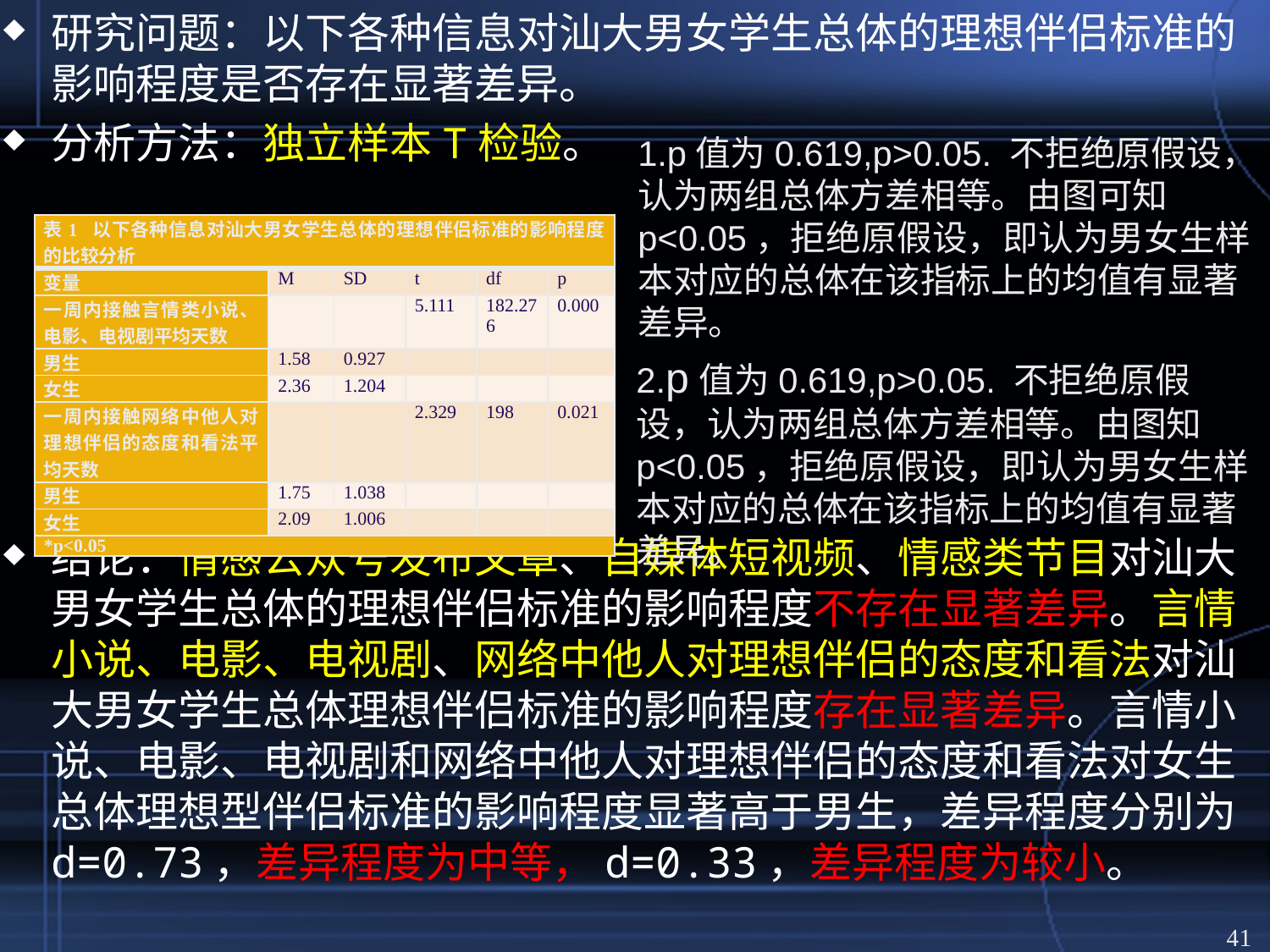

研究问题：以下各种信息对汕大男女学生总体的理想伴侣标准的影响程度是否存在显著差异。
分析方法：独立样本T检验。

结论：情感公众号发布文章、自媒体短视频、情感类节目对汕大男女学生总体的理想伴侣标准的影响程度不存在显著差异。言情小说、电影、电视剧、网络中他人对理想伴侣的态度和看法对汕大男女学生总体理想伴侣标准的影响程度存在显著差异。言情小说、电影、电视剧和网络中他人对理想伴侣的态度和看法对女生总体理想型伴侣标准的影响程度显著高于男生，差异程度分别为d=0.73，差异程度为中等，d=0.33，差异程度为较小。

1.p值为0.619,p>0.05. 不拒绝原假设，认为两组总体方差相等。由图可知p<0.05，拒绝原假设，即认为男女生样本对应的总体在该指标上的均值有显著差异。

| 表1 以下各种信息对汕大男女学生总体的理想伴侣标准的影响程度的比较分析 |  |  |  |  |  |
| --- | --- | --- | --- | --- | --- |
| 变量 | M | SD | t | df | p |
| 一周内接触言情类小说、电影、电视剧平均天数 |  |  | 5.111 | 182.276 | 0.000 |
| 男生 | 1.58 | 0.927 |  |  |  |
| 女生 | 2.36 | 1.204 |  |  |  |
| 一周内接触网络中他人对理想伴侣的态度和看法平均天数 |  |  | 2.329 | 198 | 0.021 |
| 男生 | 1.75 | 1.038 |  |  |  |
| 女生 | 2.09 | 1.006 |  |  |  |
| \*p<0.05 |  |  |  |  |  |
2.p值为0.619,p>0.05. 不拒绝原假设，认为两组总体方差相等。由图知p<0.05，拒绝原假设，即认为男女生样本对应的总体在该指标上的均值有显著差异。
41